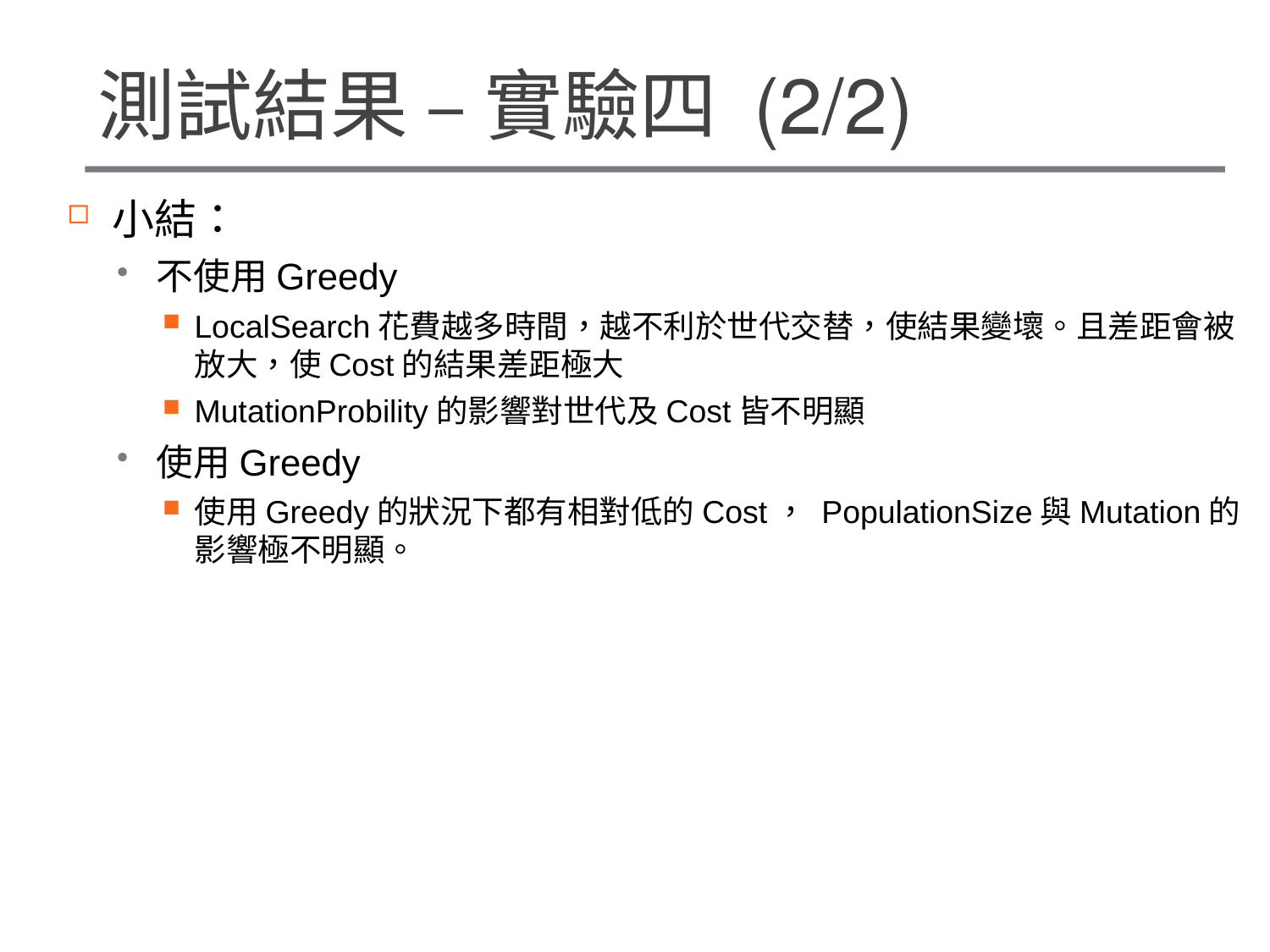

# 測試結果 – 實驗四 (2/2)
小結：
不使用Greedy
LocalSearch花費越多時間，越不利於世代交替，使結果變壞。且差距會被放大，使Cost的結果差距極大
MutationProbility的影響對世代及Cost皆不明顯
使用Greedy
使用Greedy的狀況下都有相對低的Cost， PopulationSize與Mutation的影響極不明顯。